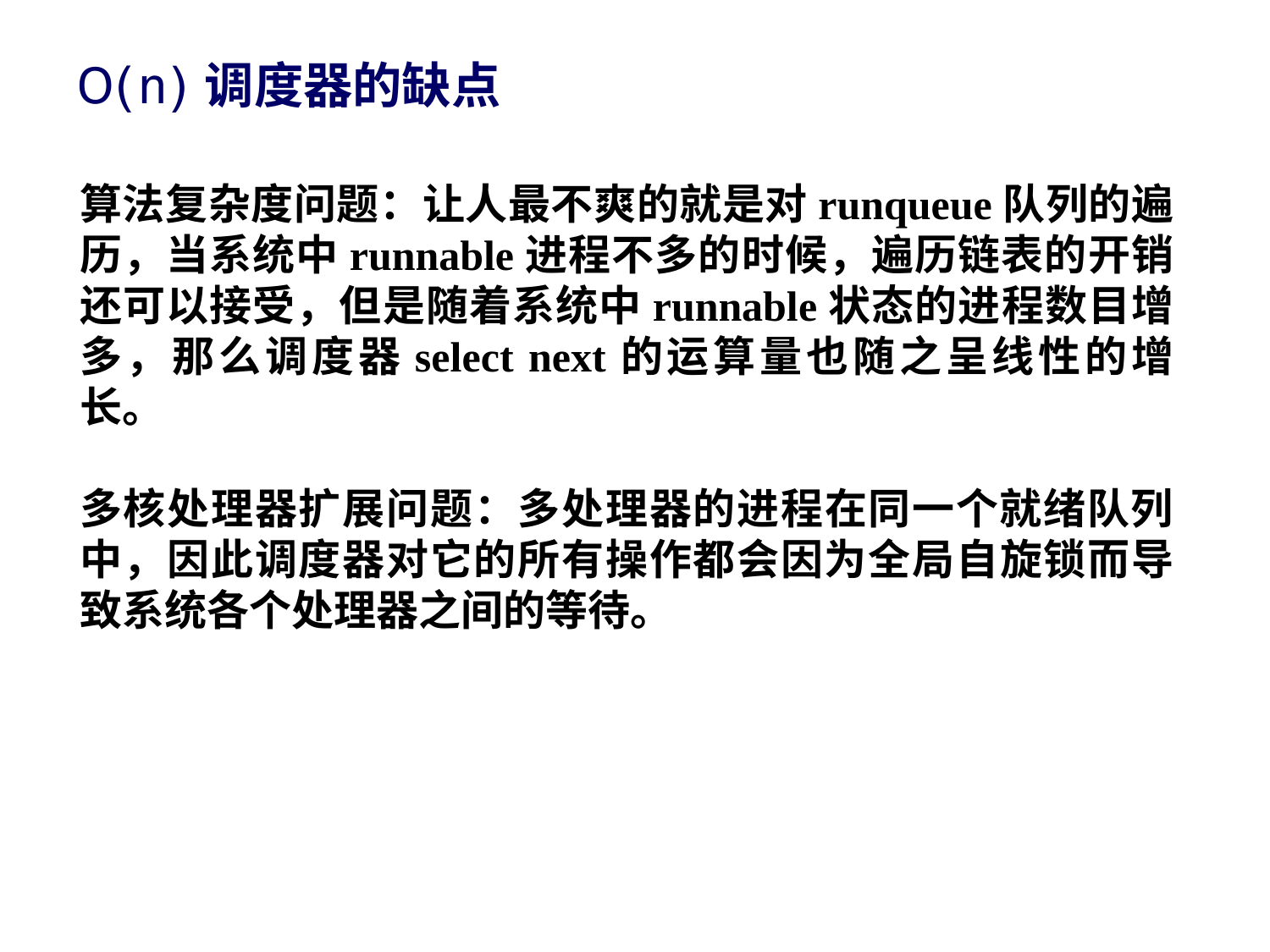

O(n)调度器的缺点
算法复杂度问题：让人最不爽的就是对runqueue队列的遍历，当系统中runnable进程不多的时候，遍历链表的开销还可以接受，但是随着系统中runnable状态的进程数目增多，那么调度器select next的运算量也随之呈线性的增长。

多核处理器扩展问题：多处理器的进程在同一个就绪队列中，因此调度器对它的所有操作都会因为全局自旋锁而导致系统各个处理器之间的等待。

78